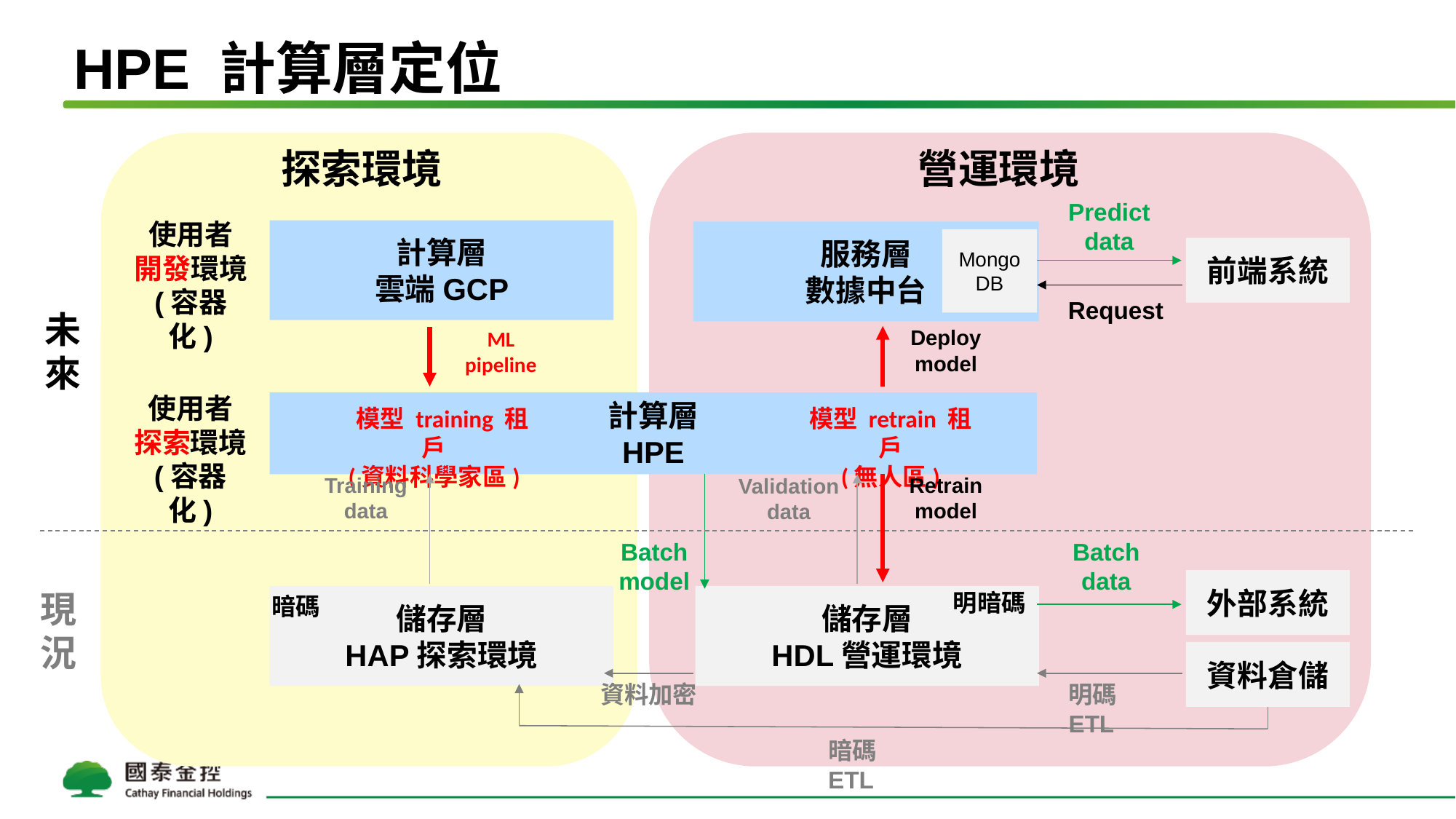

# HPE 計算層定位

探索環境
營運環境
Predict
data
使用者
開發環境
(容器化)
計算層
雲端GCP
服務層
數據中台
Mongo
DB
前端系統
Request
未
來
Deploy
model
ML
pipeline
使用者
探索環境
(容器化)
計算層
HPE
  模型 training 租戶
(資料科學家區)
模型 retrain 租戶
(無人區)
Retrain
model
Training
data
Validation
data
Batch
model
Batch
data
外部系統
現
況
明暗碼
暗碼
儲存層
HDL營運環境
儲存層
HAP探索環境
資料倉儲
資料加密
明碼ETL
暗碼ETL